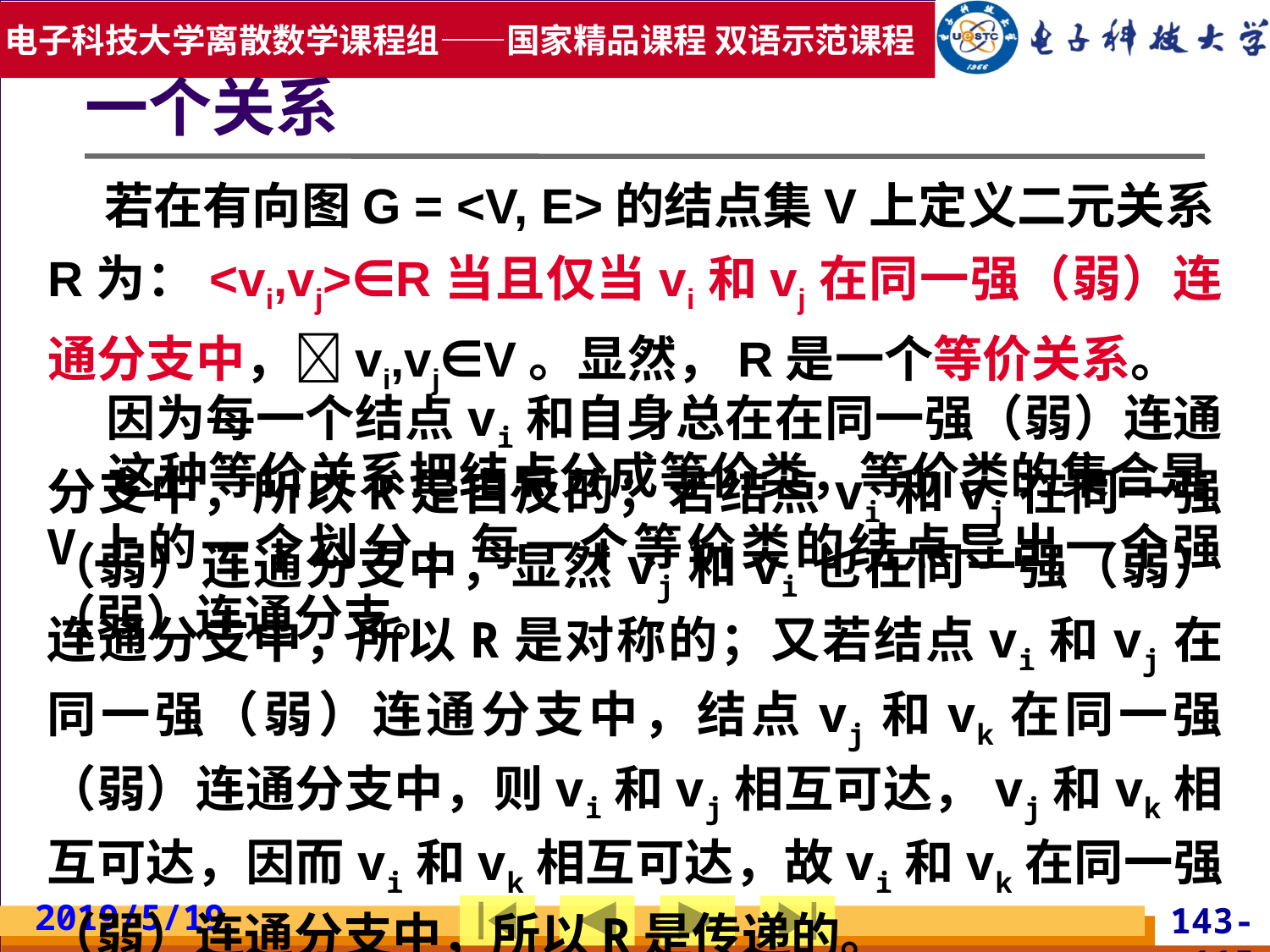

一个关系
    若在有向图G = <V, E>的结点集V上定义二元关系R为：<vi,vj>∈R当且仅当vi和vj在同一强（弱）连通分支中，∀vi,vj∈V。显然，R是一个等价关系。
    因为每一个结点vi和自身总在在同一强（弱）连通分支中，所以R是自反的；若结点vi和vj在同一强（弱）连通分支中，显然vj和vi也在同一强（弱）连通分支中，所以R是对称的；又若结点vi和vj在同一强（弱）连通分支中，结点vj和vk在同一强（弱）连通分支中，则vi和vj相互可达，vj和vk相互可达，因而vi和vk相互可达，故vi和vk在同一强（弱）连通分支中，所以R是传递的。
    这种等价关系把结点分成等价类，等价类的集合是V上的一个划分，每一个等价类的结点导出一个强（弱）连通分支。
2019/5/19